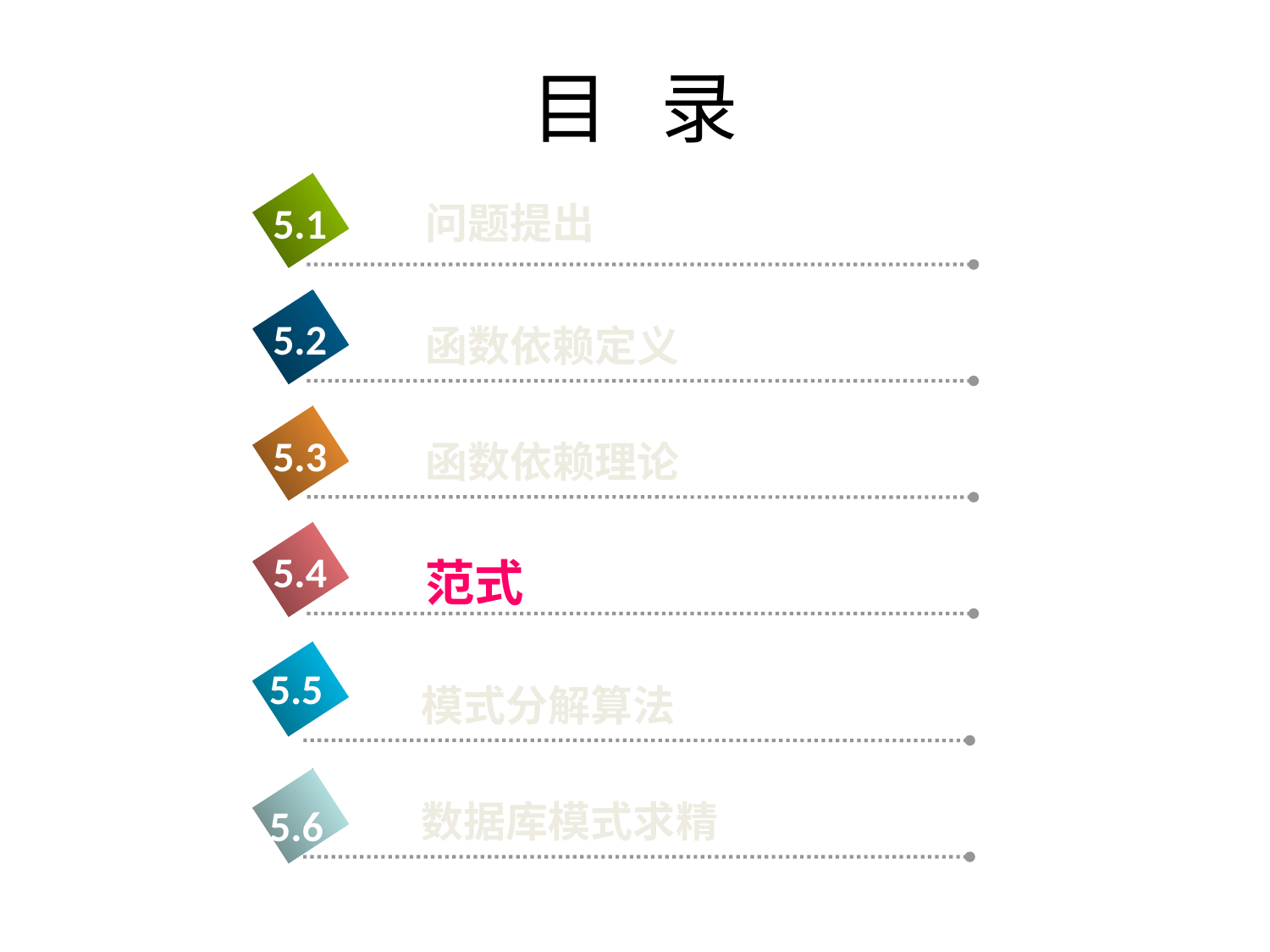

目   录

5.1
问题提出

5.2
函数依赖定义

5.3
函数依赖理论

5.4
范式

5.5
模式分解算法

数据库模式求精
5.6